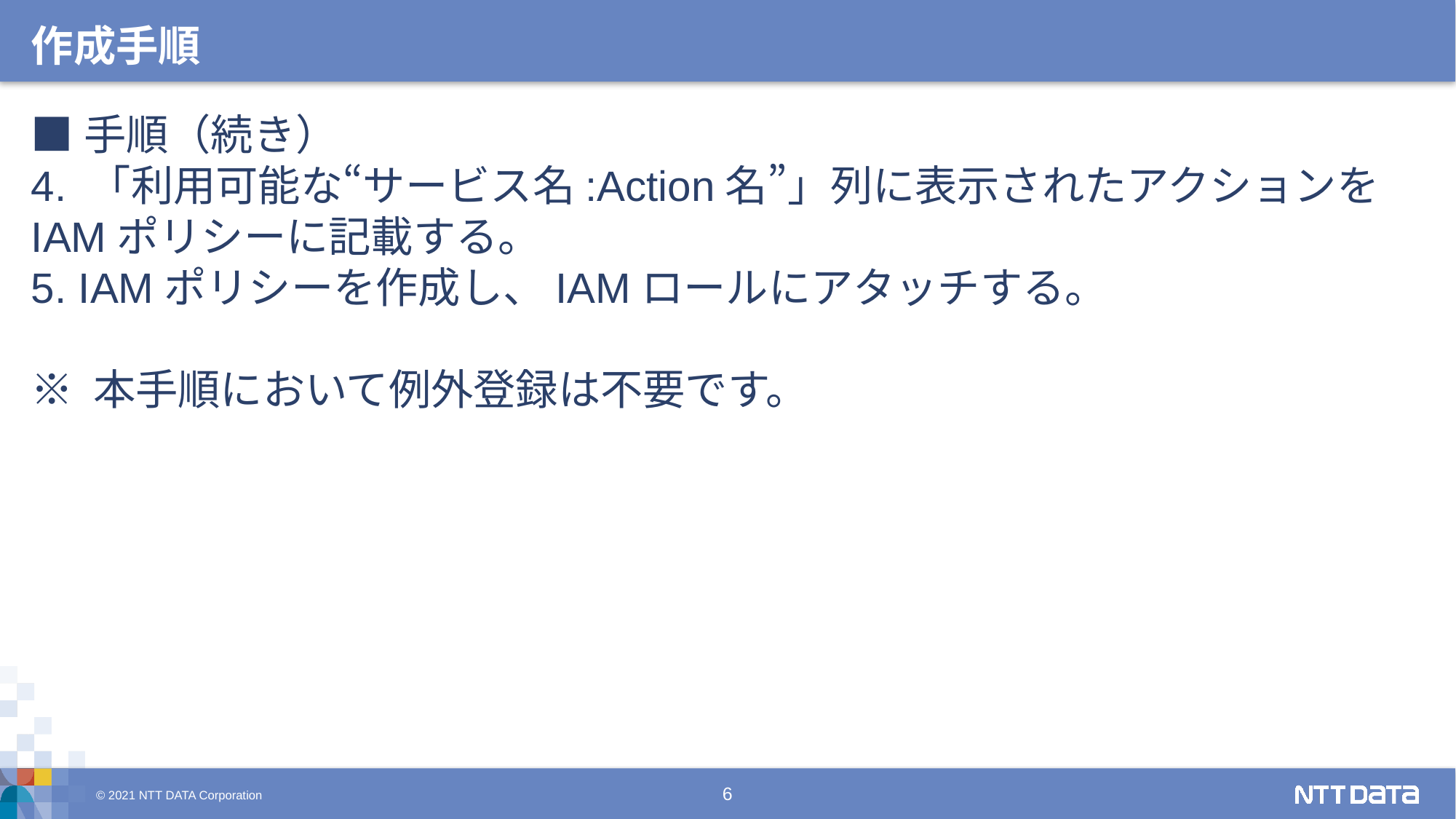

作成手順
■手順（続き）
4. 「利用可能な“サービス名:Action名”」列に表示されたアクションをIAMポリシーに記載する。
5. IAMポリシーを作成し、IAMロールにアタッチする。

※ 本手順において例外登録は不要です。